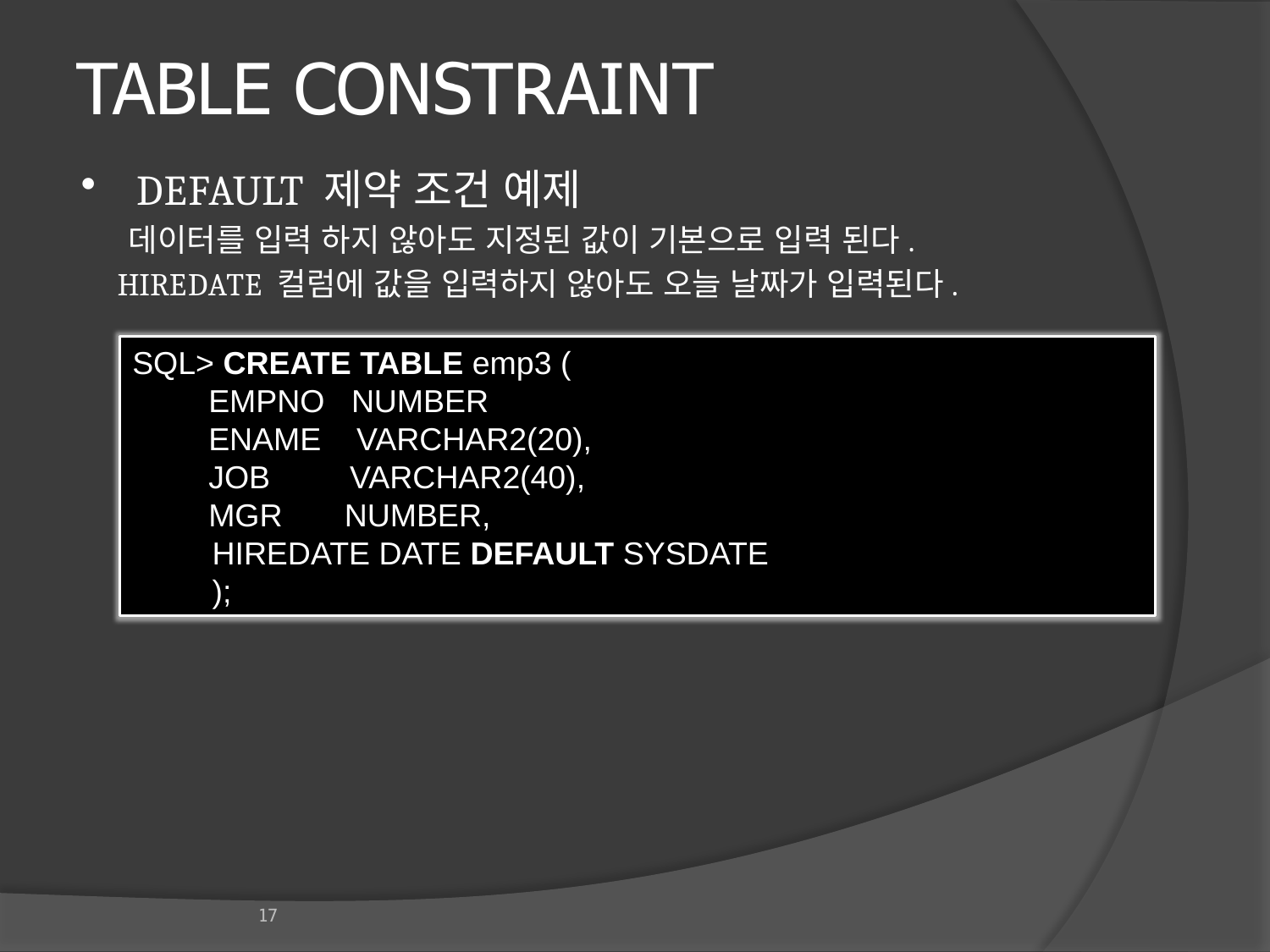

# TABLE CONSTRAINT
DEFAULT 제약 조건 예제
     데이터를 입력 하지 않아도 지정된 값이 기본으로 입력 된다.
     HIREDATE 컬럼에 값을 입력하지 않아도 오늘 날짜가 입력된다.
SQL> CREATE TABLE emp3 (
        EMPNO   NUMBER
        ENAME    VARCHAR2(20),
        JOB         VARCHAR2(40),
        MGR       NUMBER,
         HIREDATE DATE DEFAULT SYSDATE
         );
17